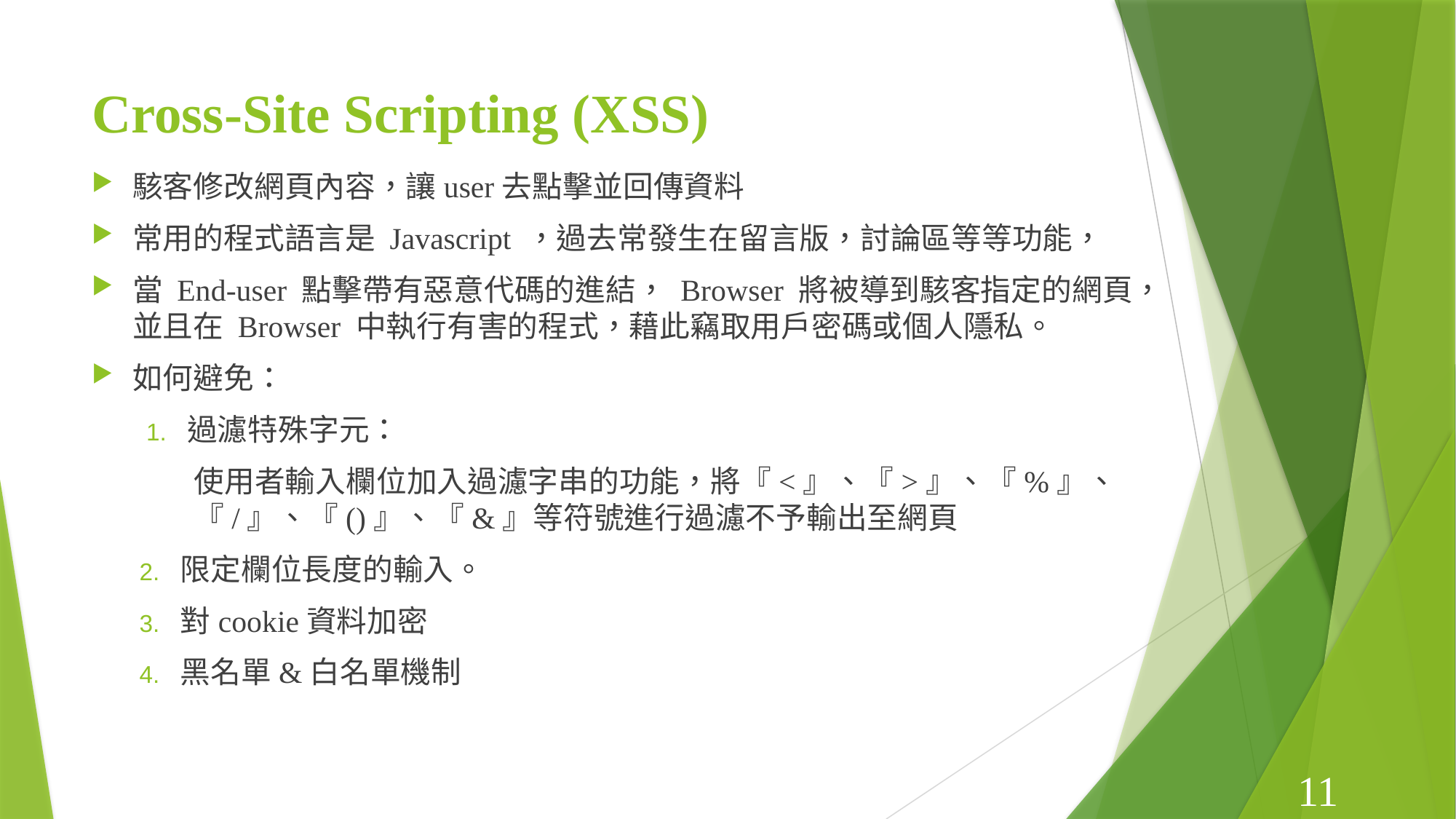

# Cross-Site Scripting (XSS)
駭客修改網頁內容，讓user去點擊並回傳資料
常用的程式語言是 Javascript ，過去常發生在留言版，討論區等等功能，
當 End-user 點擊帶有惡意代碼的進結， Browser 將被導到駭客指定的網頁，並且在 Browser 中執行有害的程式，藉此竊取用戶密碼或個人隱私。
如何避免：
過濾特殊字元：
使用者輸入欄位加入過濾字串的功能，將『<』、『>』、『%』、『/』、『()』、『&』等符號進行過濾不予輸出至網頁
限定欄位長度的輸入。
對cookie資料加密
黑名單&白名單機制
11